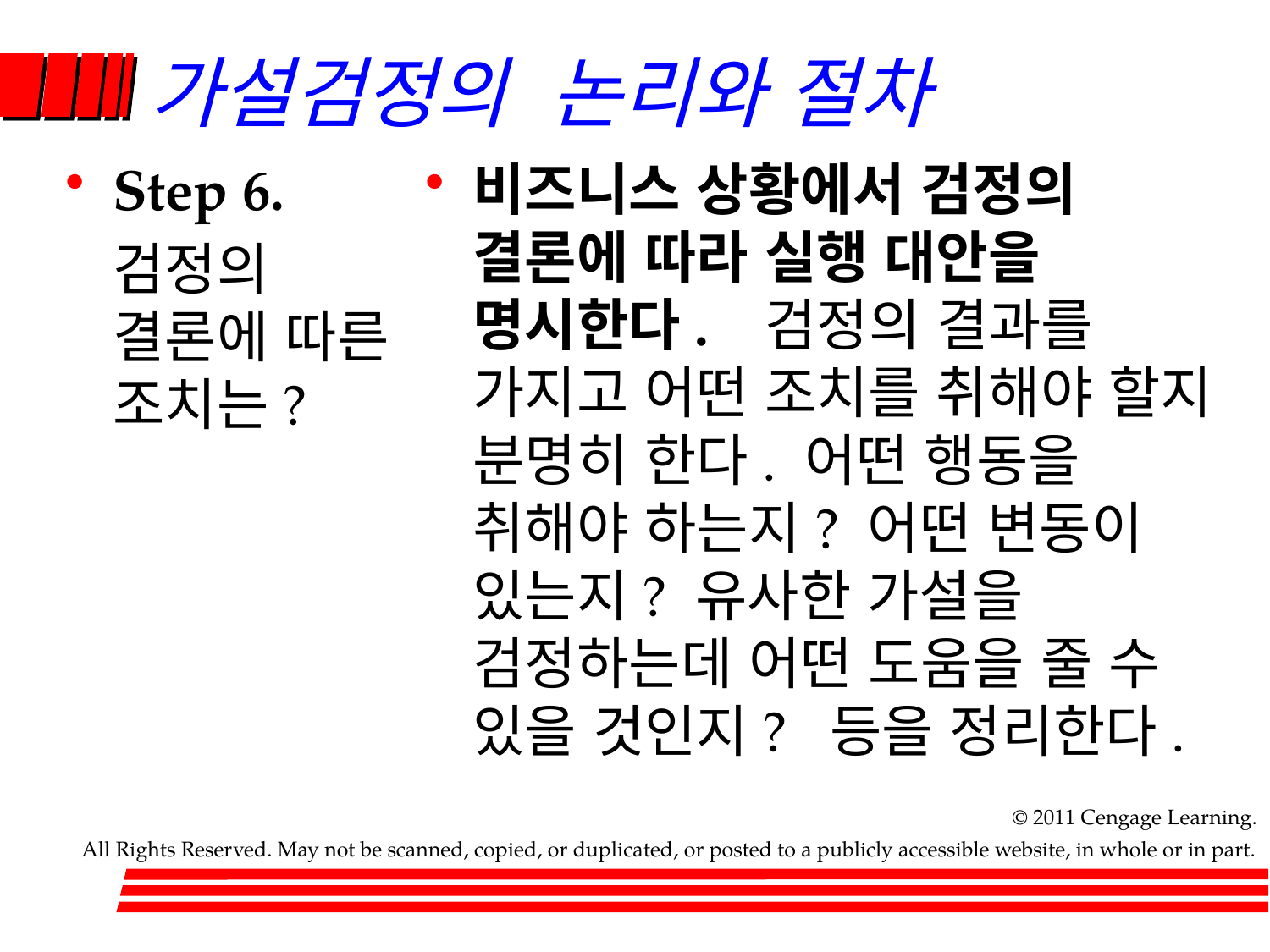

# 가설검정의  논리와 절차
Step 6.
	검정의 결론에 따른 조치는?
비즈니스 상황에서 검정의 결론에 따라 실행 대안을 명시한다.   검정의 결과를 가지고 어떤 조치를 취해야 할지 분명히 한다. 어떤 행동을 취해야 하는지? 어떤 변동이 있는지? 유사한 가설을 검정하는데 어떤 도움을 줄 수 있을 것인지?  등을 정리한다.
		           © 2011 Cengage Learning.
All Rights Reserved. May not be scanned, copied, or duplicated, or posted to a publicly accessible website, in whole or in part.